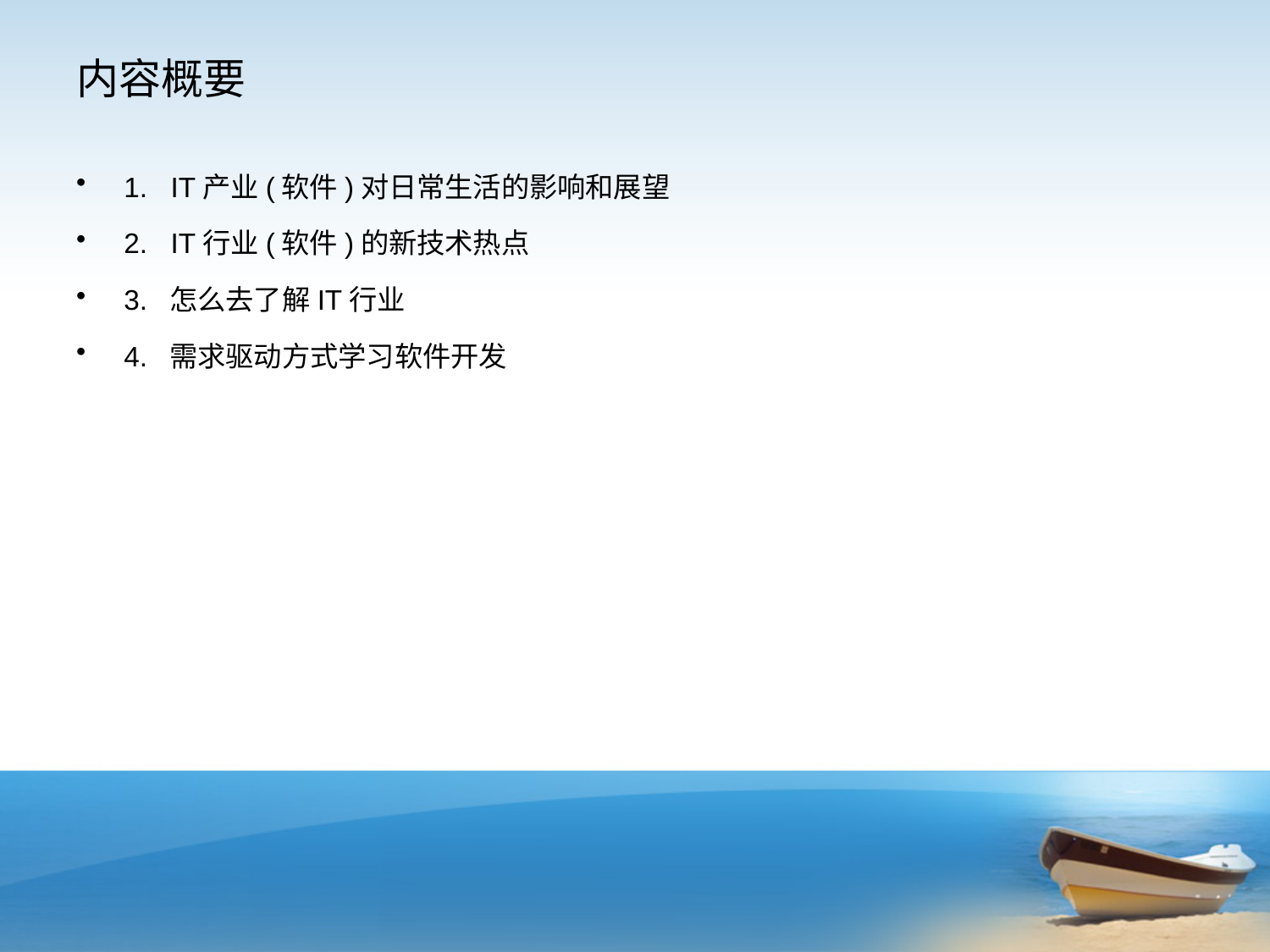

# 内容概要
1.   IT产业(软件)对日常生活的影响和展望
2.   IT行业(软件)的新技术热点
3.  怎么去了解IT行业
4.  需求驱动方式学习软件开发